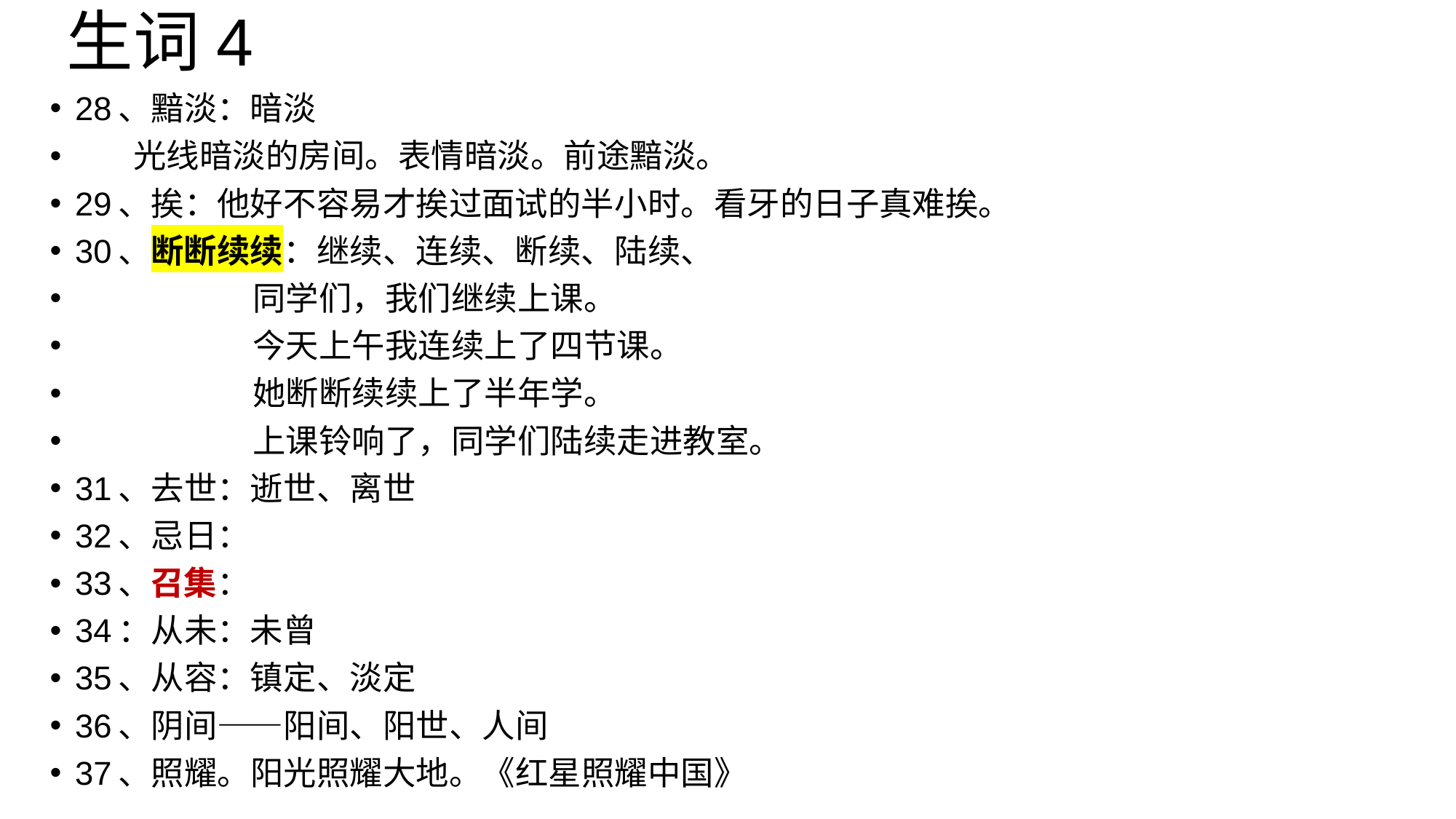

# 生词4
28、黯淡：暗淡
       光线暗淡的房间。表情暗淡。前途黯淡。
29、挨：他好不容易才挨过面试的半小时。看牙的日子真难挨。
30、断断续续：继续、连续、断续、陆续、
                       同学们，我们继续上课。
                       今天上午我连续上了四节课。
                       她断断续续上了半年学。
                       上课铃响了，同学们陆续走进教室。
31、去世：逝世、离世
32、忌日：
33、召集：
34：从未：未曾
35、从容：镇定、淡定
36、阴间——阳间、阳世、人间
37、照耀。阳光照耀大地。《红星照耀中国》